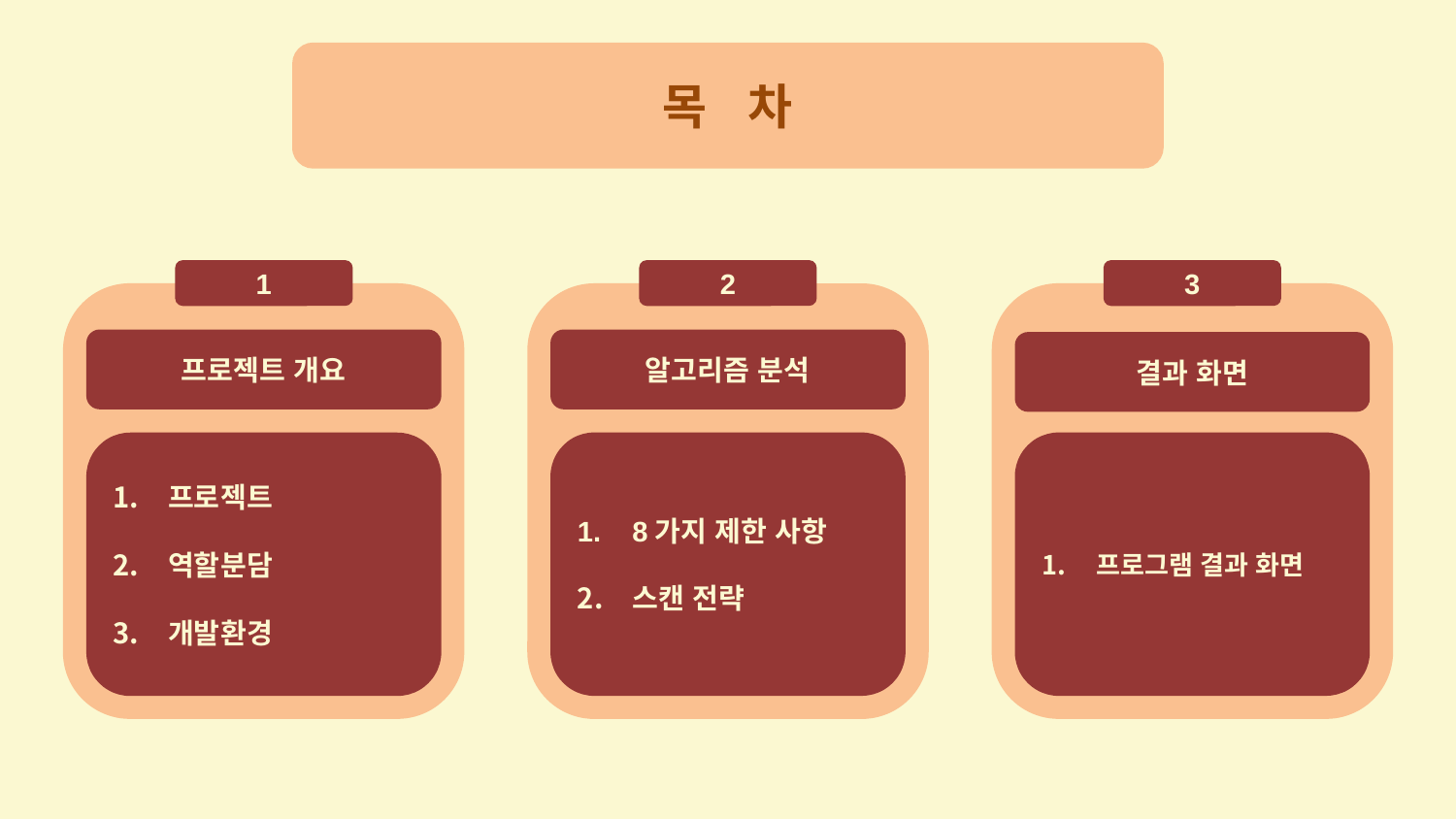

목   차
1
2
3

프로젝트 개요
알고리즘 분석
결과 화면
8가지 제한 사항

스캔 전략
프로그램 결과 화면
프로젝트

역할분담

개발환경